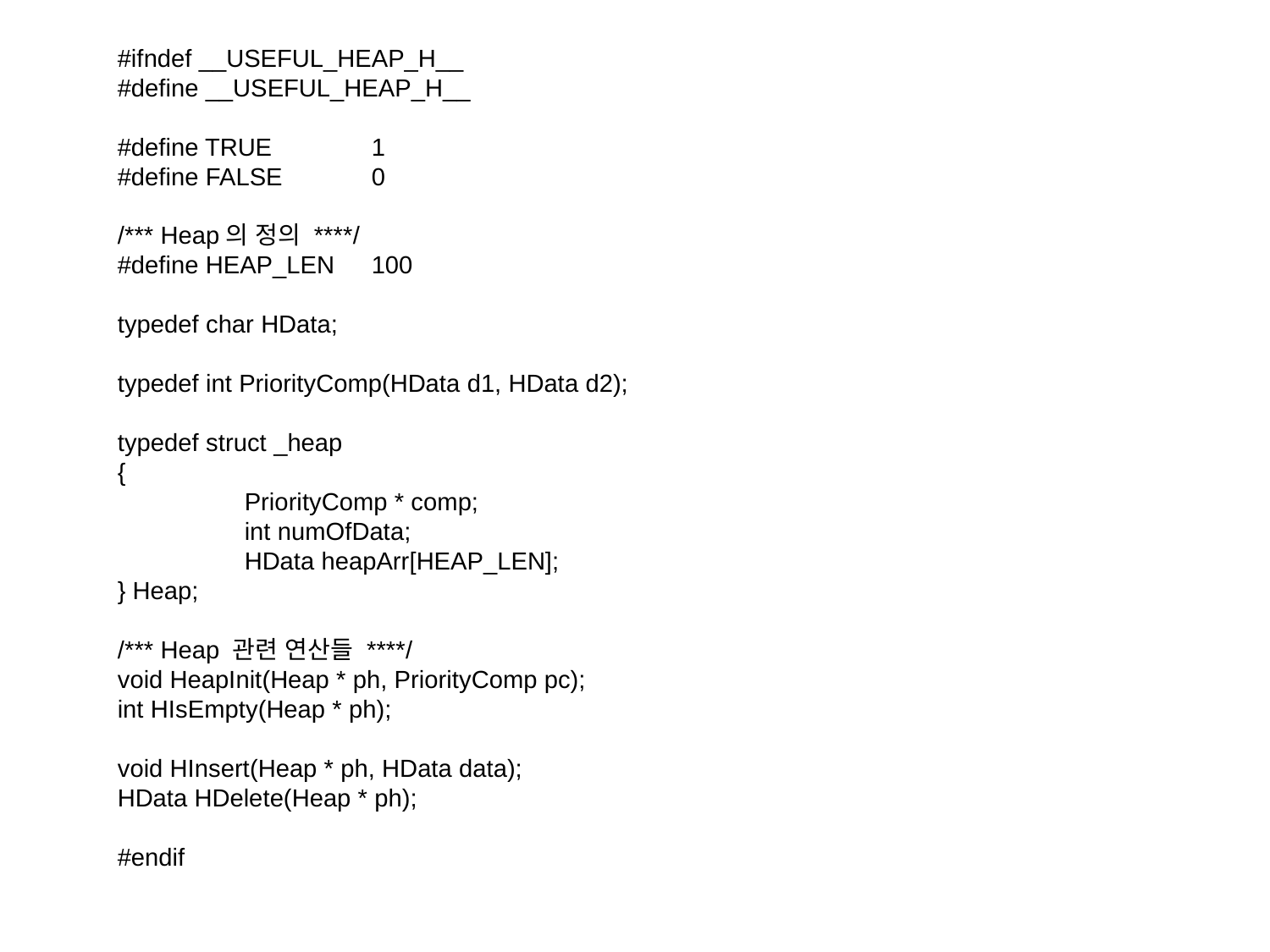

#ifndef __USEFUL_HEAP_H__
#define __USEFUL_HEAP_H__

#define TRUE	1
#define FALSE	0

/*** Heap의 정의 ****/
#define HEAP_LEN	100

typedef char HData;

typedef int PriorityComp(HData d1, HData d2);

typedef struct _heap
{
	PriorityComp * comp;
	int numOfData;
	HData heapArr[HEAP_LEN];
} Heap;

/*** Heap 관련 연산들 ****/
void HeapInit(Heap * ph, PriorityComp pc);
int HIsEmpty(Heap * ph);

void HInsert(Heap * ph, HData data);
HData HDelete(Heap * ph);

#endif